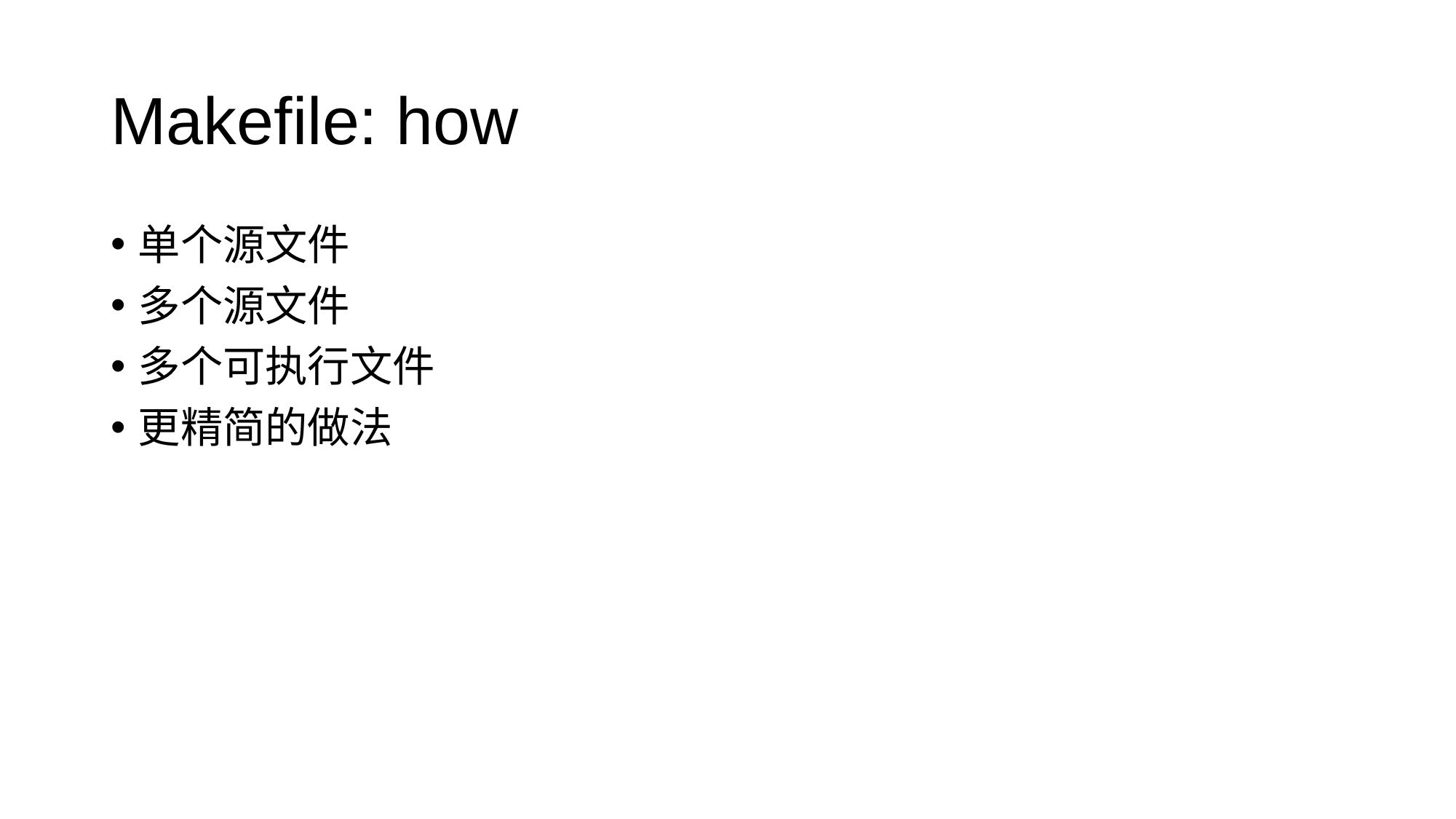

# Makefile: how
单个源文件
多个源文件
多个可执行文件
更精简的做法